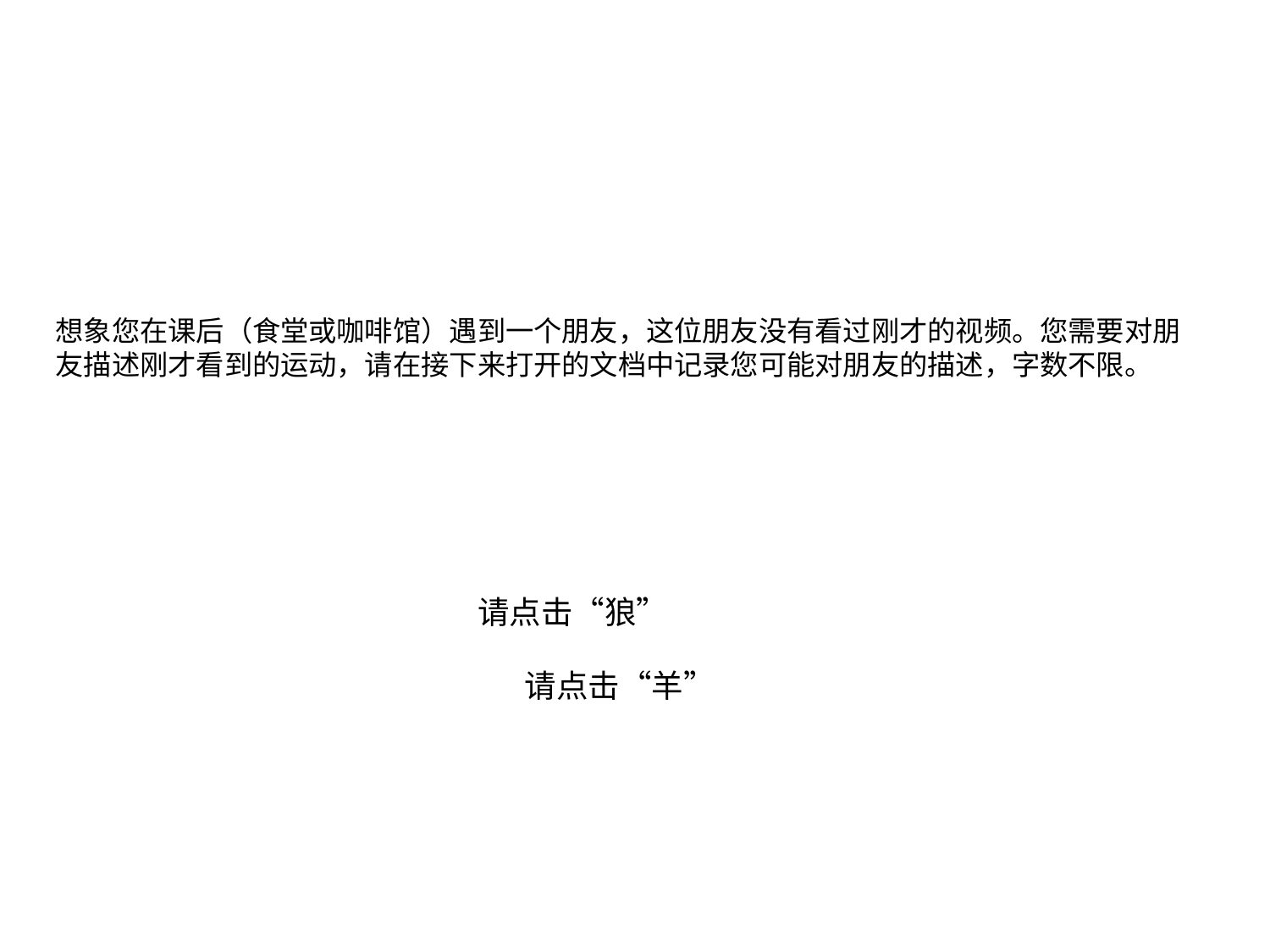

想象您在课后（食堂或咖啡馆）遇到一个朋友，这位朋友没有看过刚才的视频。您需要对朋友描述刚才看到的运动，请在接下来打开的文档中记录您可能对朋友的描述，字数不限。
请点击“狼”
请点击“羊”